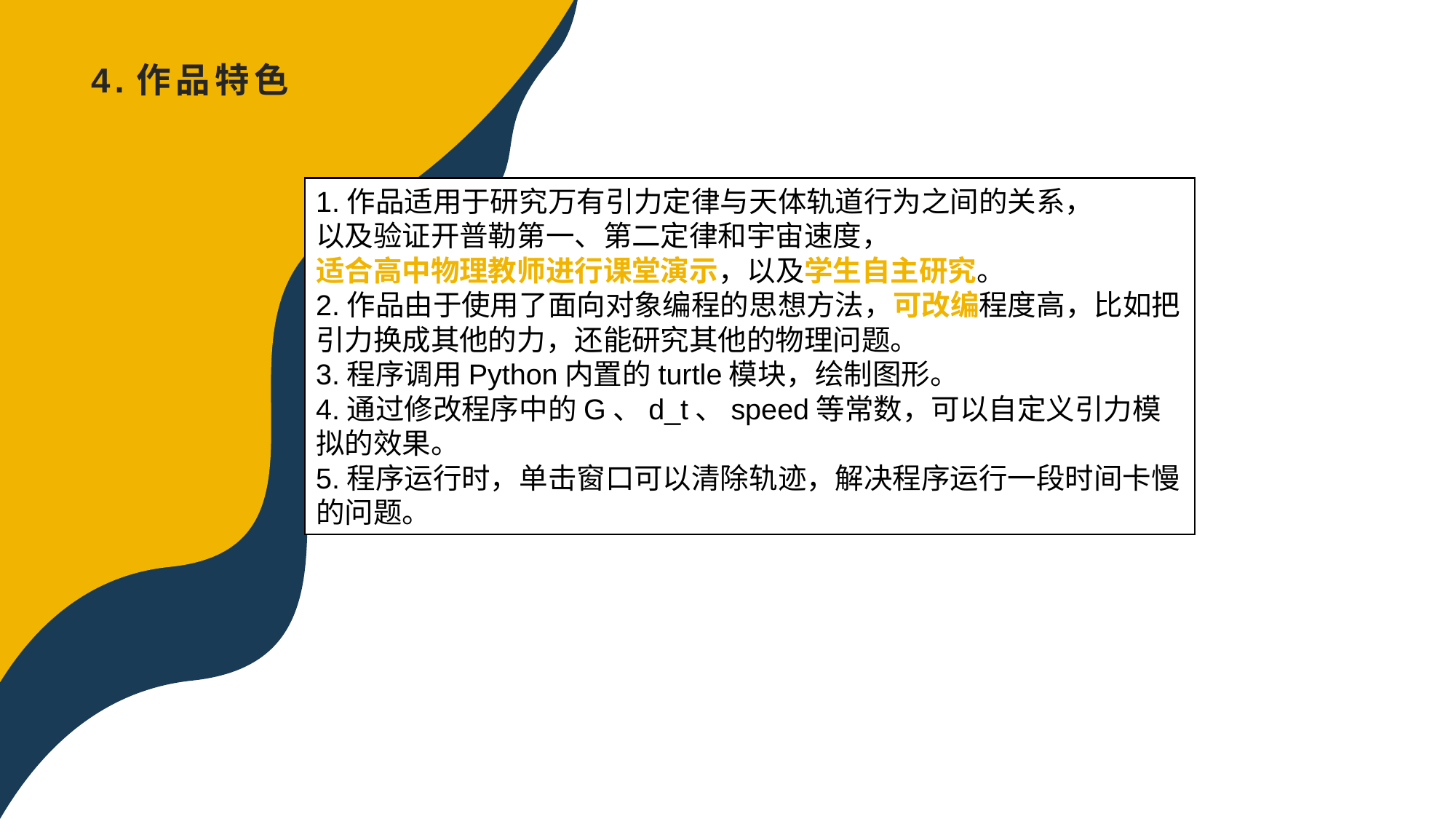

# 4.作品特色
1.作品适用于研究万有引力定律与天体轨道行为之间的关系，
以及验证开普勒第一、第二定律和宇宙速度，
适合高中物理教师进行课堂演示，以及学生自主研究。
2.作品由于使用了面向对象编程的思想方法，可改编程度高，比如把引力换成其他的力，还能研究其他的物理问题。
3.程序调用Python内置的turtle模块，绘制图形。
4.通过修改程序中的G、d_t、speed等常数，可以自定义引力模拟的效果。
5.程序运行时，单击窗口可以清除轨迹，解决程序运行一段时间卡慢的问题。